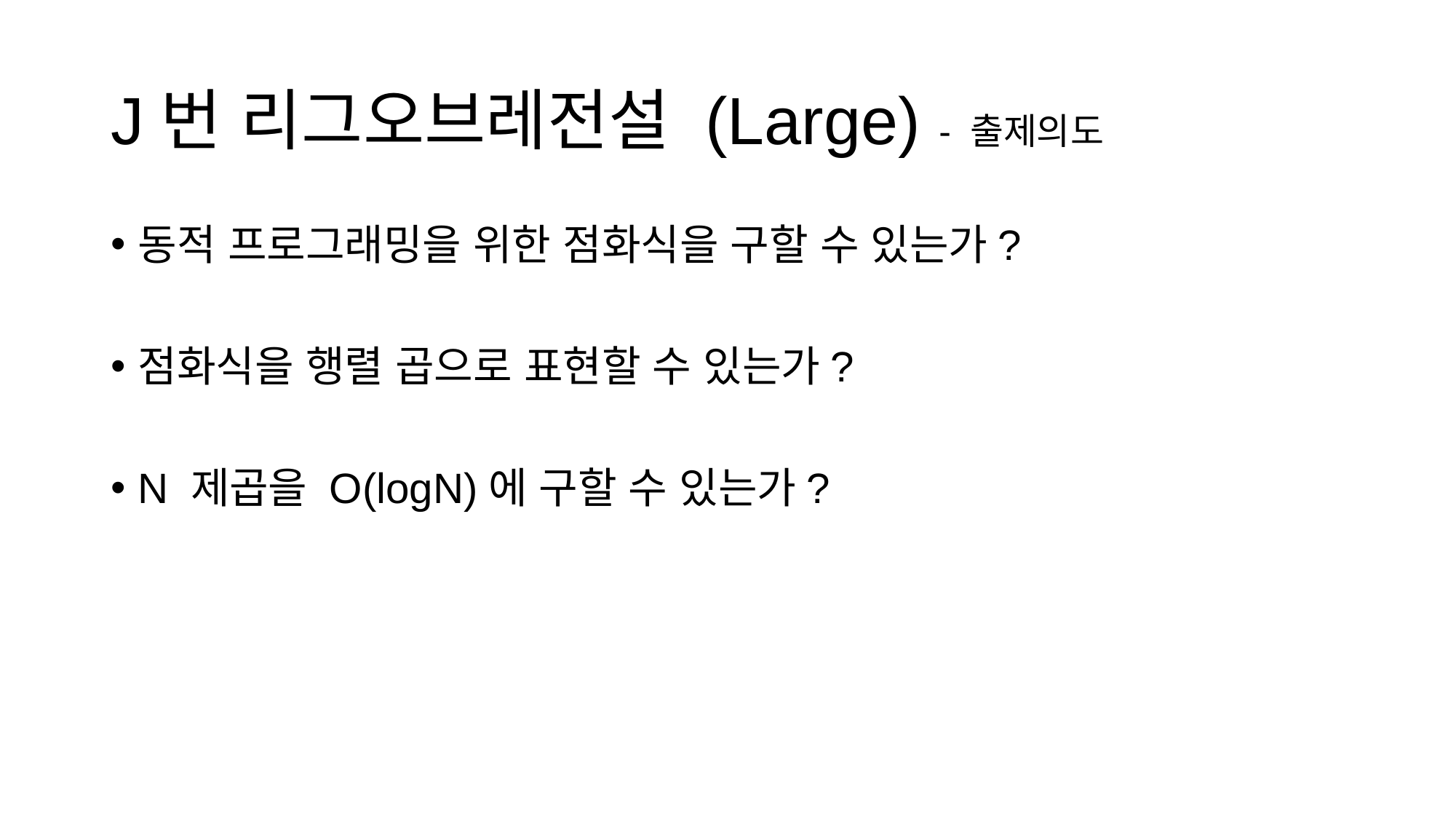

# J번 리그오브레전설 (Large) - 출제의도
동적 프로그래밍을 위한 점화식을 구할 수 있는가?

점화식을 행렬 곱으로 표현할 수 있는가?

N 제곱을 O(logN)에 구할 수 있는가?